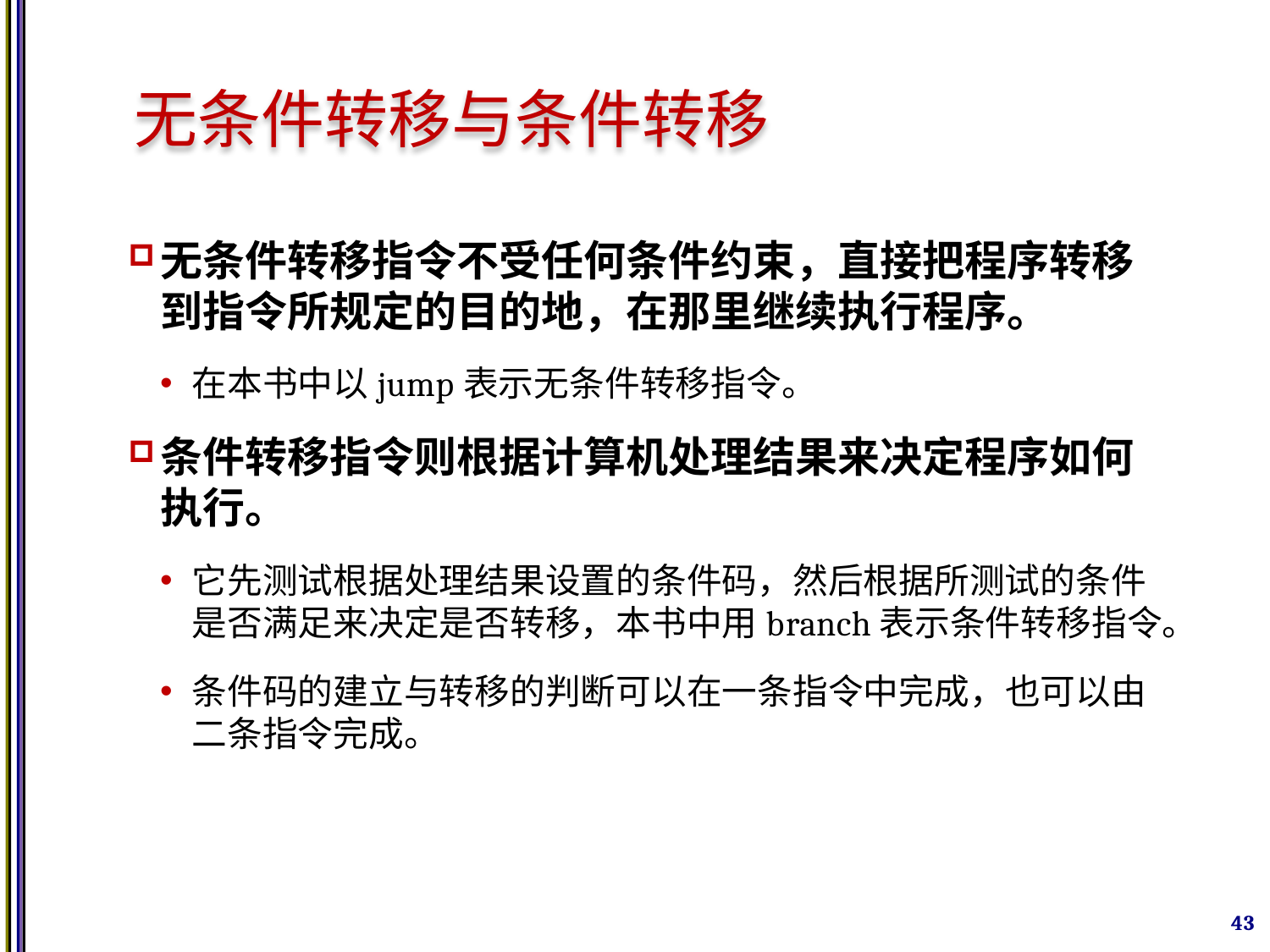

# 无条件转移与条件转移
无条件转移指令不受任何条件约束，直接把程序转移到指令所规定的目的地，在那里继续执行程序。
在本书中以jump表示无条件转移指令。
条件转移指令则根据计算机处理结果来决定程序如何执行。
它先测试根据处理结果设置的条件码，然后根据所测试的条件是否满足来决定是否转移，本书中用branch表示条件转移指令。
条件码的建立与转移的判断可以在一条指令中完成，也可以由二条指令完成。
43